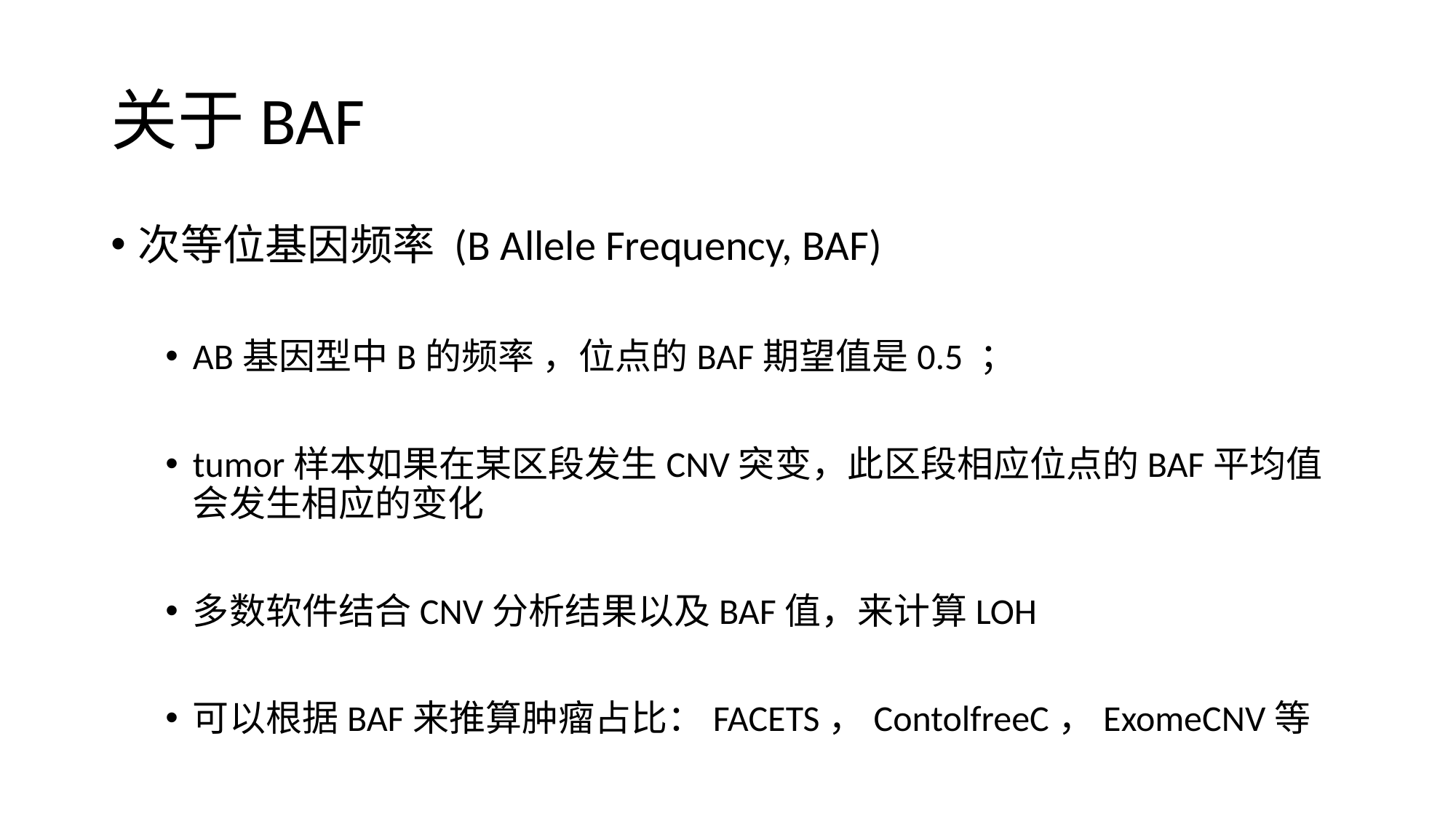

# 关于BAF
次等位基因频率 (B Allele Frequency, BAF)

AB基因型中B的频率 ，位点的BAF期望值是0.5 ；

tumor样本如果在某区段发生CNV突变，此区段相应位点的BAF平均值会发生相应的变化

多数软件结合CNV分析结果以及BAF值，来计算LOH

可以根据BAF来推算肿瘤占比：FACETS，ContolfreeC，ExomeCNV等